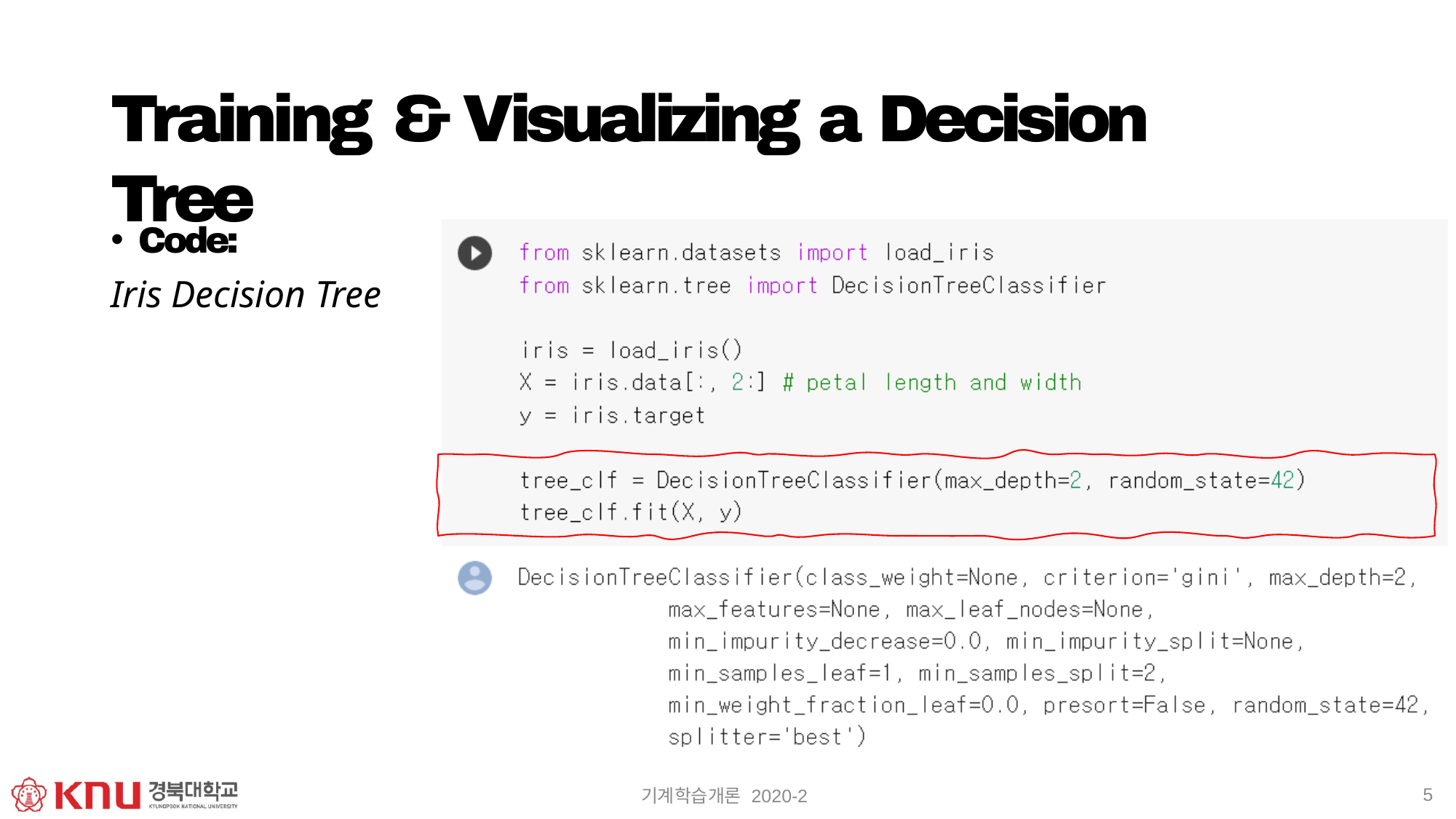

# Training & Visualizing a Decision Tree
Code:
Iris Decision Tree

5
기계학습개론 2020-2